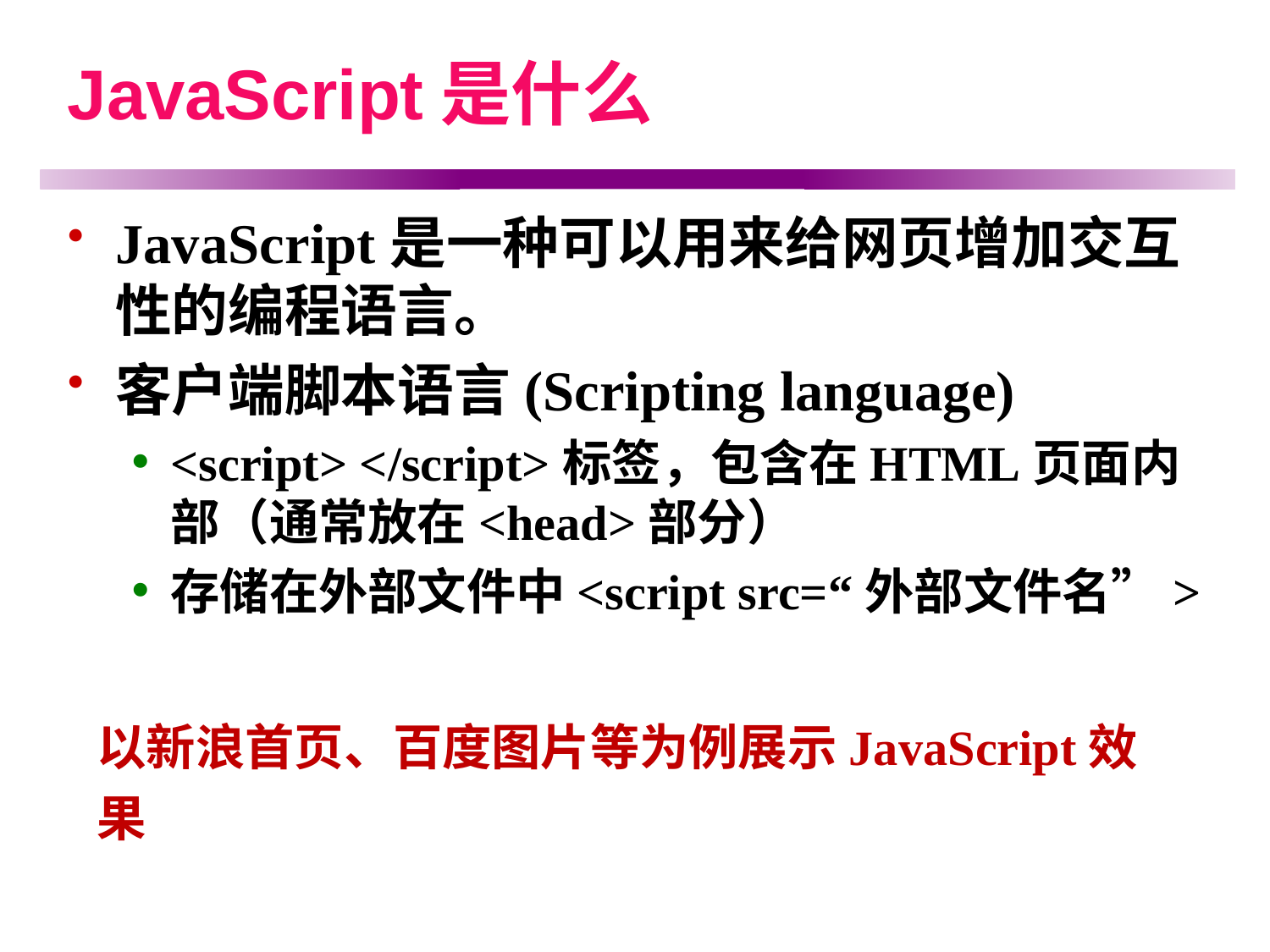

# JavaScript是什么
JavaScript是一种可以用来给网页增加交互性的编程语言。
客户端脚本语言(Scripting language)
<script> </script>标签，包含在HTML页面内部（通常放在<head>部分）
存储在外部文件中<script src=“外部文件名”>

以新浪首页、百度图片等为例展示JavaScript效果